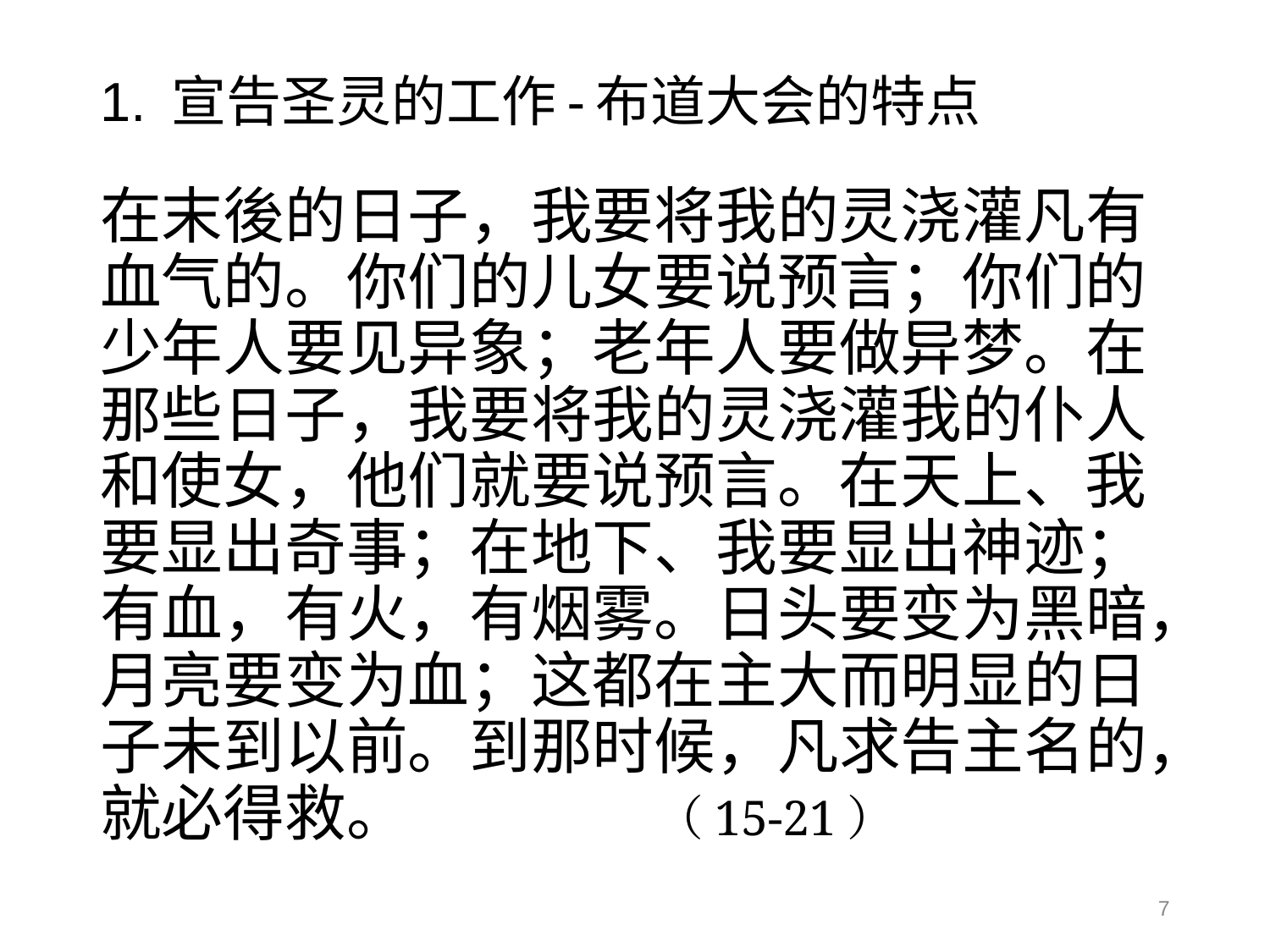

# 1. 宣告圣灵的工作-布道大会的特点
在末後的日子，我要将我的灵浇灌凡有血气的。你们的儿女要说预言；你们的少年人要见异象；老年人要做异梦。在那些日子，我要将我的灵浇灌我的仆人和使女，他们就要说预言。在天上、我要显出奇事；在地下、我要显出神迹；有血，有火，有烟雾。日头要变为黑暗，月亮要变为血；这都在主大而明显的日子未到以前。到那时候，凡求告主名的，就必得救。                  （15-21）
7